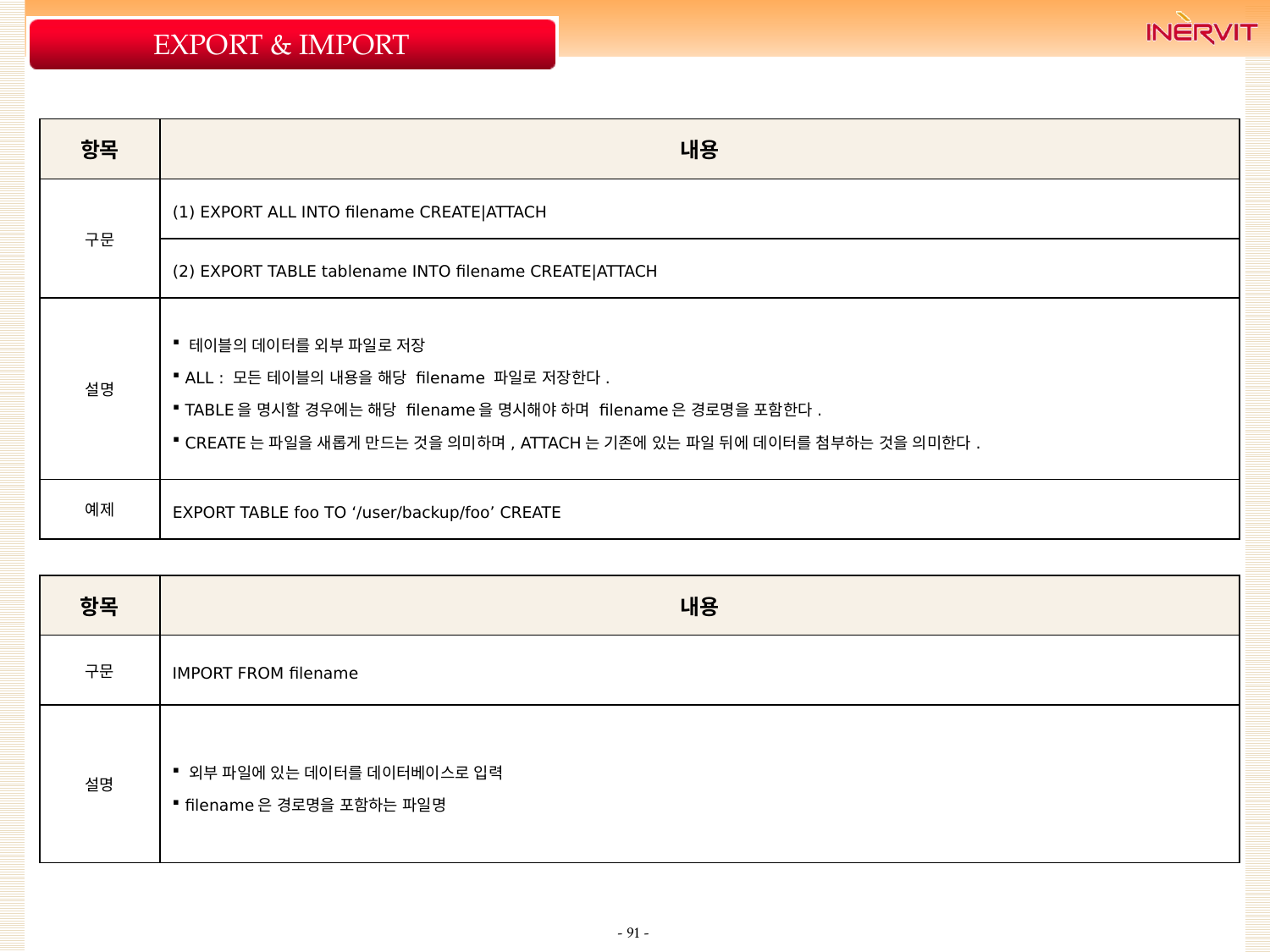

# EXPORT & IMPORT
| 항목 | 내용 |
| --- | --- |
| 구문 | (1) EXPORT ALL INTO filename CREATE|ATTACH |
|  | (2) EXPORT TABLE tablename INTO filename CREATE|ATTACH |
| 설명 | 테이블의 데이터를 외부 파일로 저장 ALL : 모든 테이블의 내용을 해당 filename 파일로 저장한다. TABLE을 명시할 경우에는 해당 filename을 명시해야 하며 filename은 경로명을 포함한다. CREATE는 파일을 새롭게 만드는 것을 의미하며, ATTACH는 기존에 있는 파일 뒤에 데이터를 첨부하는 것을 의미한다. |
| 예제 | EXPORT TABLE foo TO ‘/user/backup/foo’ CREATE |
| 항목 | 내용 |
| --- | --- |
| 구문 | IMPORT FROM filename |
| 설명 | 외부 파일에 있는 데이터를 데이터베이스로 입력 filename은 경로명을 포함하는 파일명 |
- 91 -